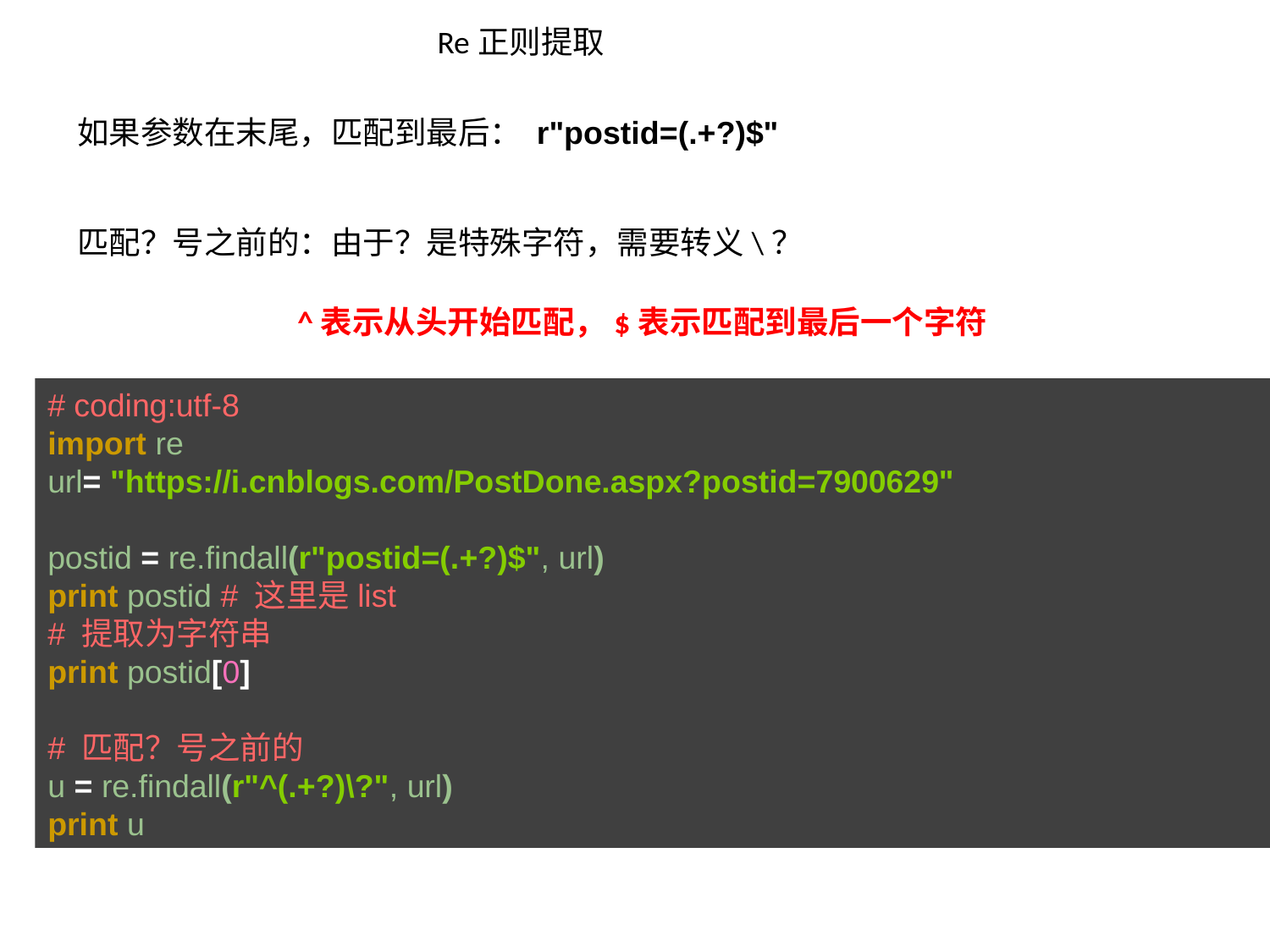

Re正则提取
如果参数在末尾，匹配到最后： r"postid=(.+?)$"
匹配？号之前的：由于？是特殊字符，需要转义\？
^表示从头开始匹配，$表示匹配到最后一个字符

# coding:utf-8 import re url= "https://i.cnblogs.com/PostDone.aspx?postid=7900629" postid = re.findall(r"postid=(.+?)$", url) print postid # 这里是list # 提取为字符串 print postid[0] # 匹配？号之前的 u = re.findall(r"^(.+?)\?", url) print u